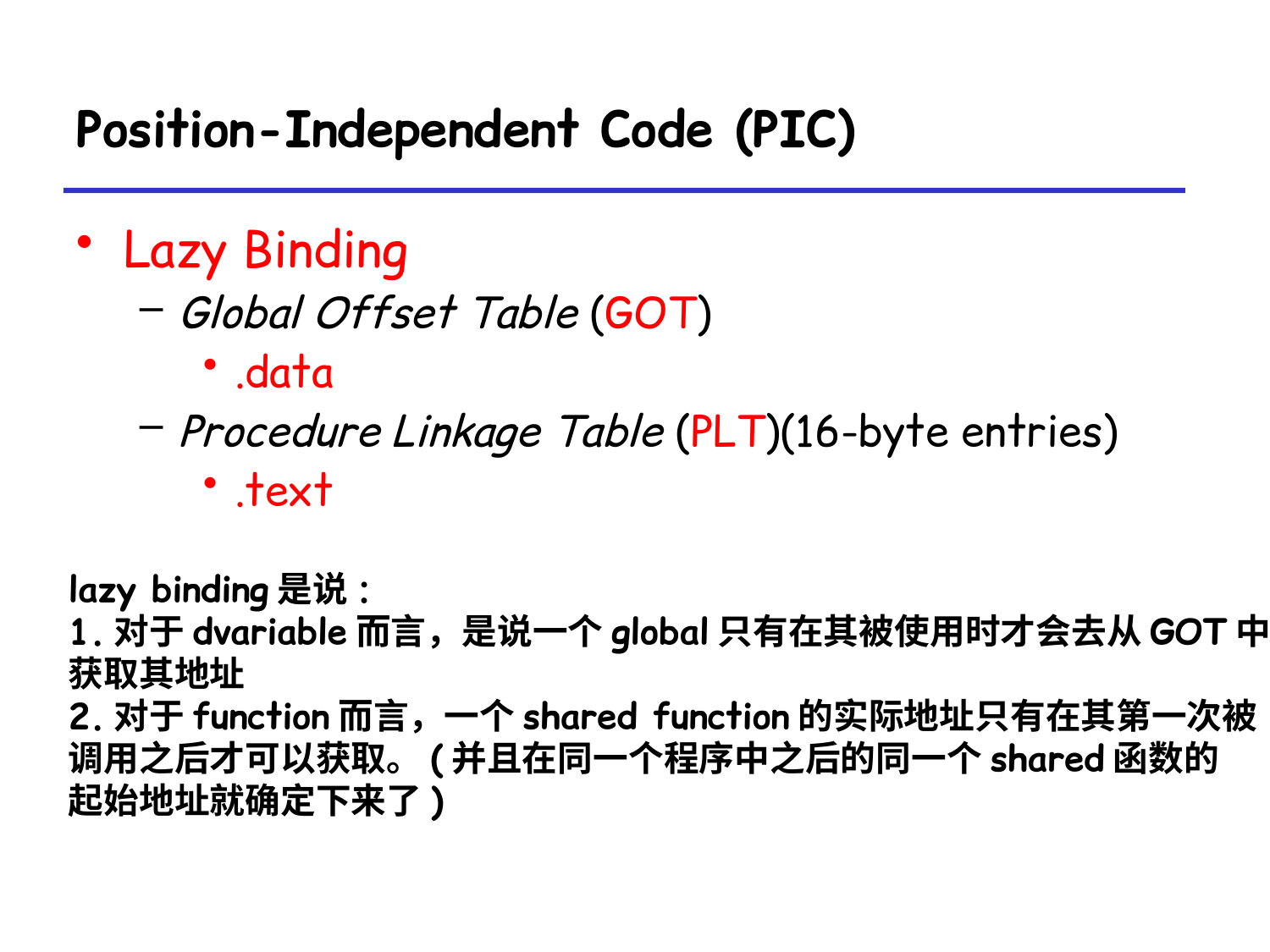

# Position-Independent Code (PIC)
Lazy Binding
Global Offset Table (GOT)
.data
Procedure Linkage Table (PLT)(16-byte entries)
.text
lazy binding是说:
1.对于dvariable而言，是说一个global只有在其被使用时才会去从GOT中
获取其地址
2.对于function而言，一个shared function的实际地址只有在其第一次被
调用之后才可以获取。(并且在同一个程序中之后的同一个shared函数的
起始地址就确定下来了)
22